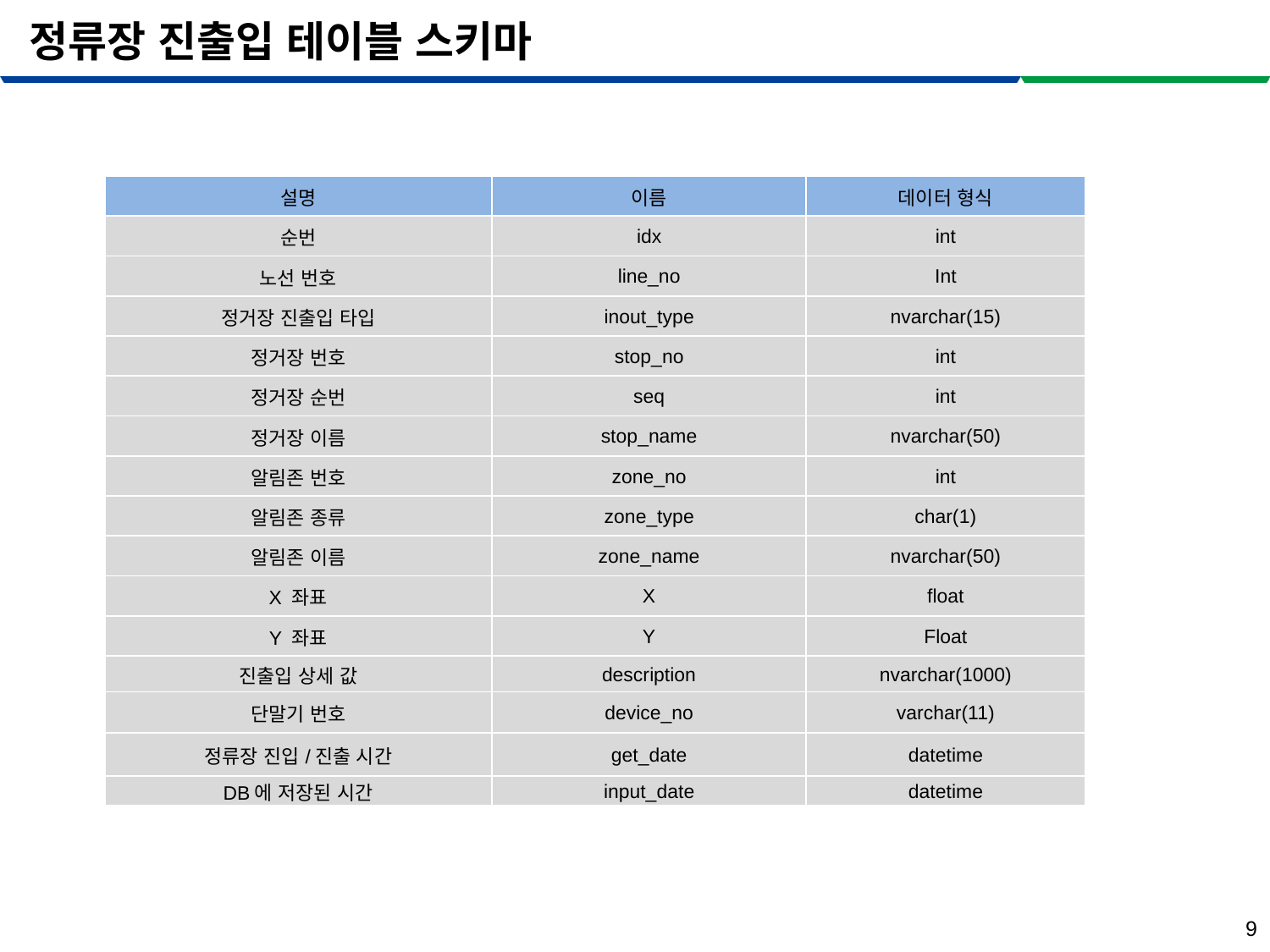

# 정류장 진출입 테이블 스키마
| 설명 | 이름 | 데이터 형식 |
| --- | --- | --- |
| 순번 | idx | int |
| 노선 번호 | line\_no | Int |
| 정거장 진출입 타입 | inout\_type | nvarchar(15) |
| 정거장 번호 | stop\_no | int |
| 정거장 순번 | seq | int |
| 정거장 이름 | stop\_name | nvarchar(50) |
| 알림존 번호 | zone\_no | int |
| 알림존 종류 | zone\_type | char(1) |
| 알림존 이름 | zone\_name | nvarchar(50) |
| X 좌표 | X | float |
| Y 좌표 | Y | Float |
| 진출입 상세 값 | description | nvarchar(1000) |
| 단말기 번호 | device\_no | varchar(11) |
| 정류장 진입/진출 시간 | get\_date | datetime |
| DB에 저장된 시간 | input\_date | datetime |